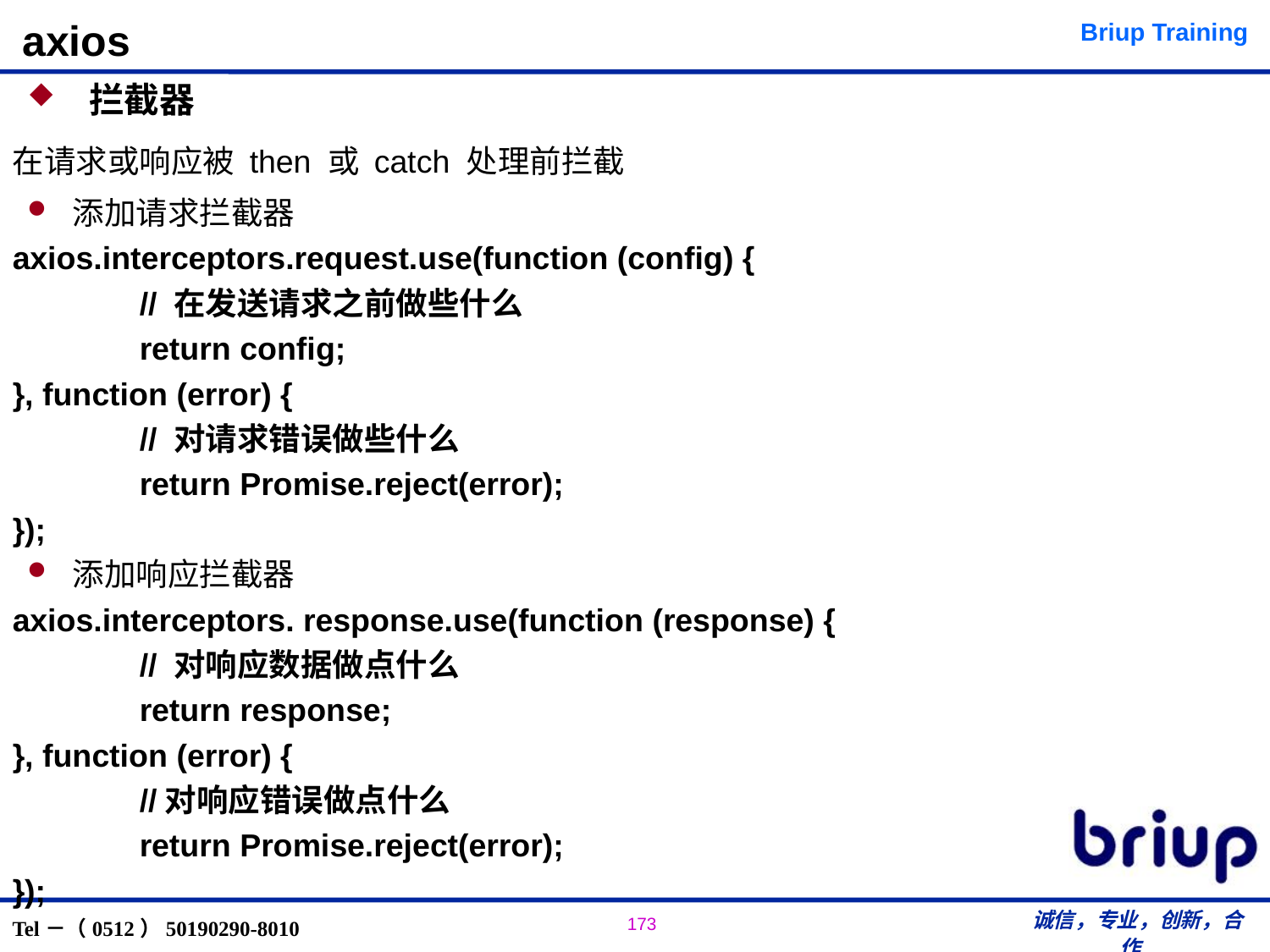

# axios
 拦截器
在请求或响应被 then 或 catch 处理前拦截
添加请求拦截器
axios.interceptors.request.use(function (config) {
	// 在发送请求之前做些什么
	return config;
}, function (error) {
	// 对请求错误做些什么
	return Promise.reject(error);
});
添加响应拦截器
axios.interceptors. response.use(function (response) {
	// 对响应数据做点什么
	return response;
}, function (error) {
	//对响应错误做点什么
	return Promise.reject(error);
});